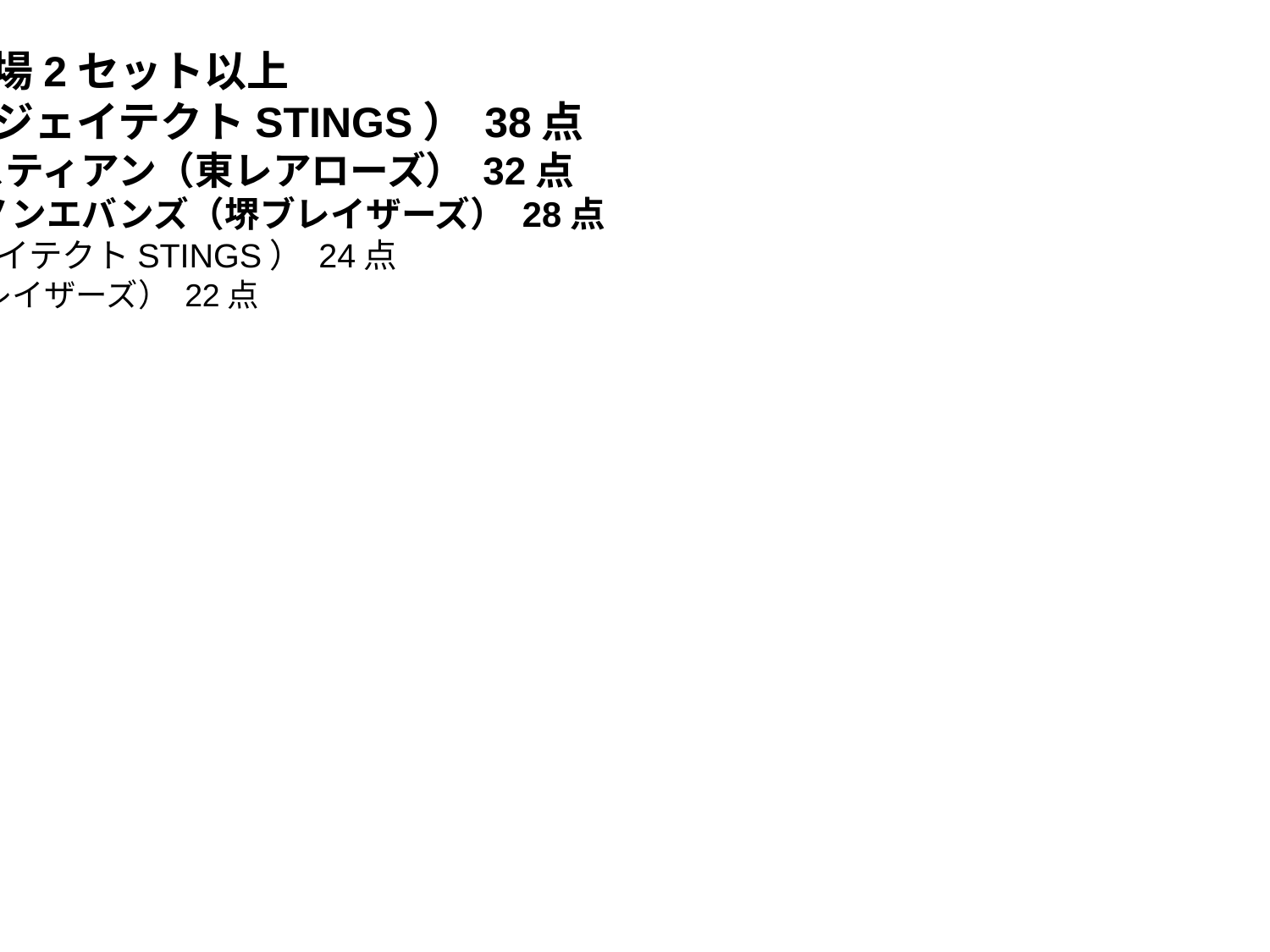

【総得点】※出場2セット以上
1位 西田有志（ジェイテクトSTINGS） 38点
2位 パダルクリスティアン（東レアローズ） 32点
3位 シャロンバーノンエバンズ（堺ブレイザーズ） 28点
4位 柳田将洋（ジェイテクトSTINGS） 24点
5位 樋口裕希（堺ブレイザーズ） 22点